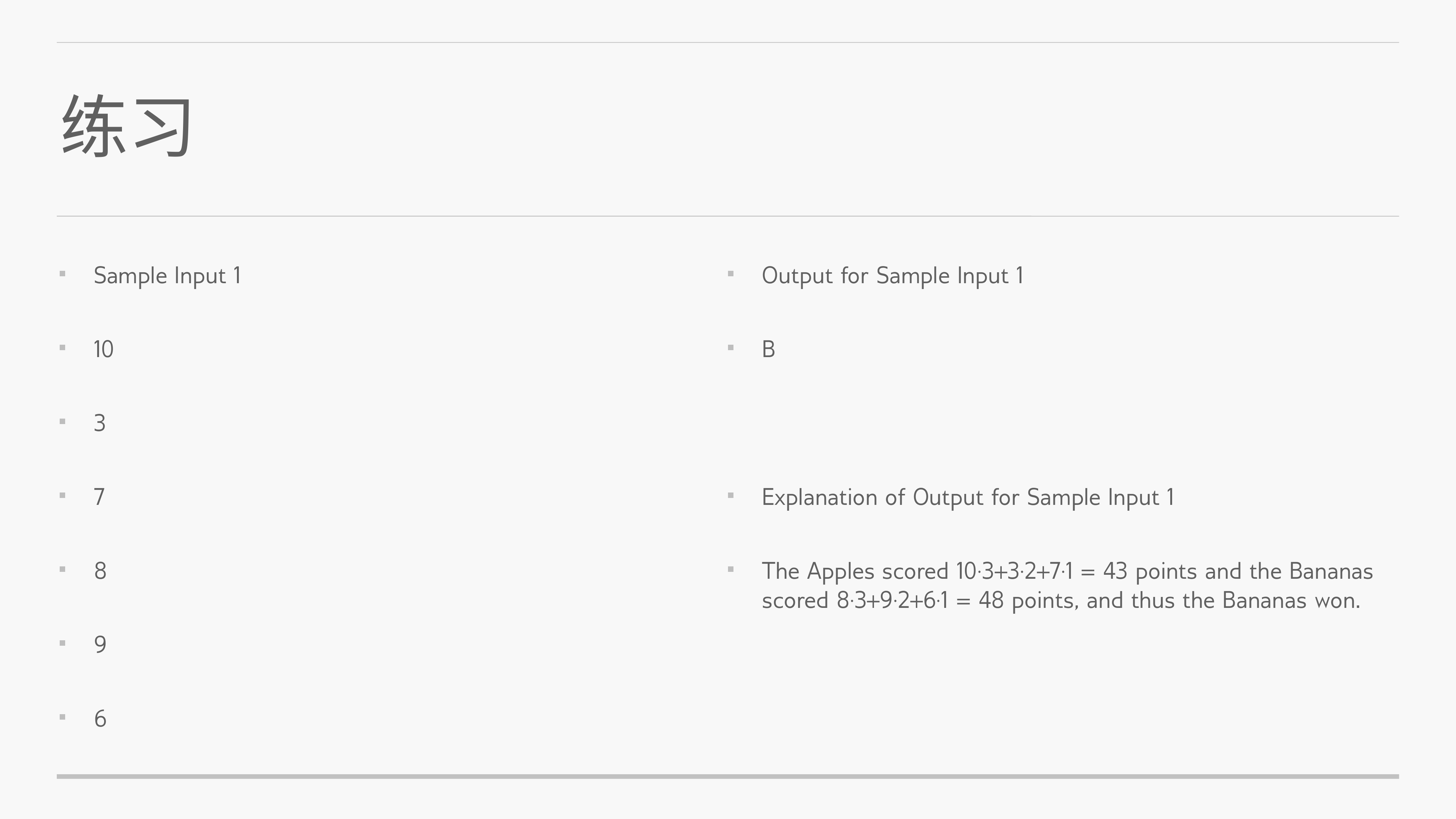

# 练习
Sample Input 1
10
3
7
8
9
6
Output for Sample Input 1
B

Explanation of Output for Sample Input 1
The Apples scored 10·3+3·2+7·1 = 43 points and the Bananas scored 8·3+9·2+6·1 = 48 points, and thus the Bananas won.